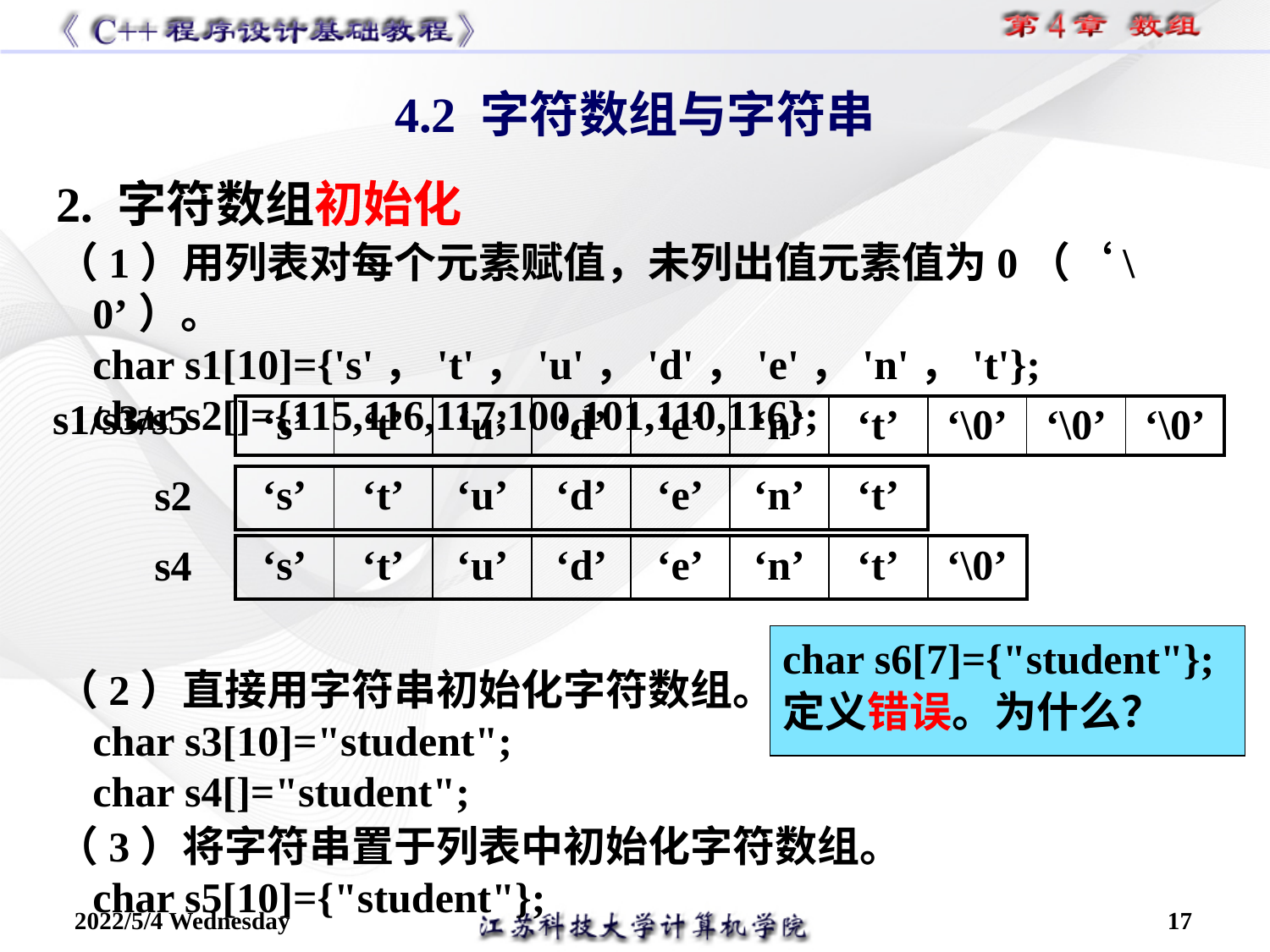

4.2 字符数组与字符串
2. 字符数组初始化
（1）用列表对每个元素赋值，未列出值元素值为0（‘\0’）。
char s1[10]={'s'，'t'，'u'，'d'，'e'，'n'，'t'};
char s2[]={115,116,117,100,101,110,116};

（2）直接用字符串初始化字符数组。
char s3[10]="student";
char s4[]="student";
（3）将字符串置于列表中初始化字符数组。
char s5[10]={"student"};
s1/s3/s5
| ‘s’ | ‘t’ | ‘u’ | ‘d’ | ‘e’ | ‘n’ | ‘t’ | ‘\0’ | ‘\0’ | ‘\0’ |
| --- | --- | --- | --- | --- | --- | --- | --- | --- | --- |
s2
| ‘s’ | ‘t’ | ‘u’ | ‘d’ | ‘e’ | ‘n’ | ‘t’ |
| --- | --- | --- | --- | --- | --- | --- |
s4
| ‘s’ | ‘t’ | ‘u’ | ‘d’ | ‘e’ | ‘n’ | ‘t’ | ‘\0’ |
| --- | --- | --- | --- | --- | --- | --- | --- |
char s6[7]={"student"};
定义错误。为什么？